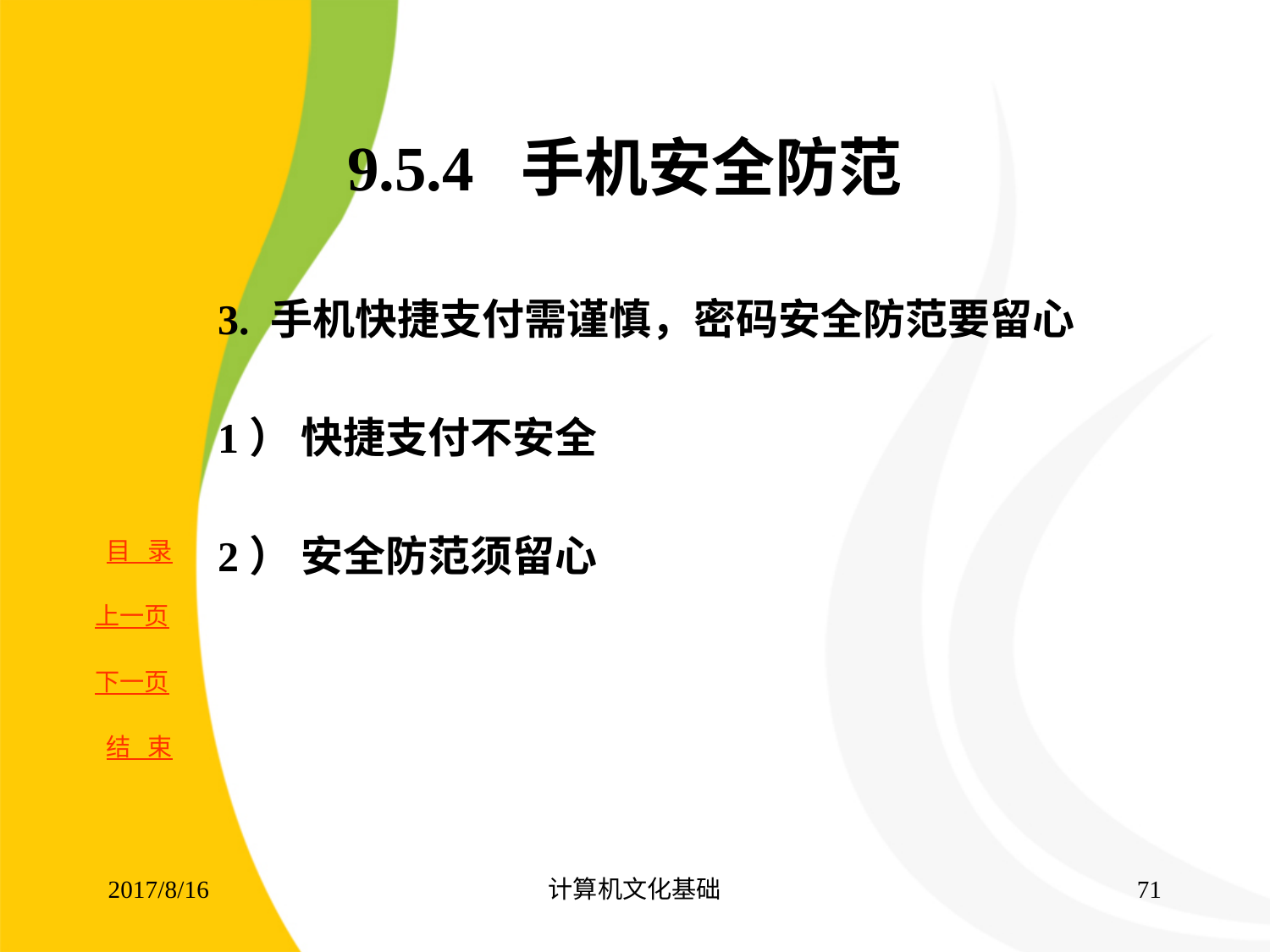

# 9.5.4  手机安全防范
3. 手机快捷支付需谨慎，密码安全防范要留心

1） 快捷支付不安全

2） 安全防范须留心
2017/8/16
计算机文化基础
71